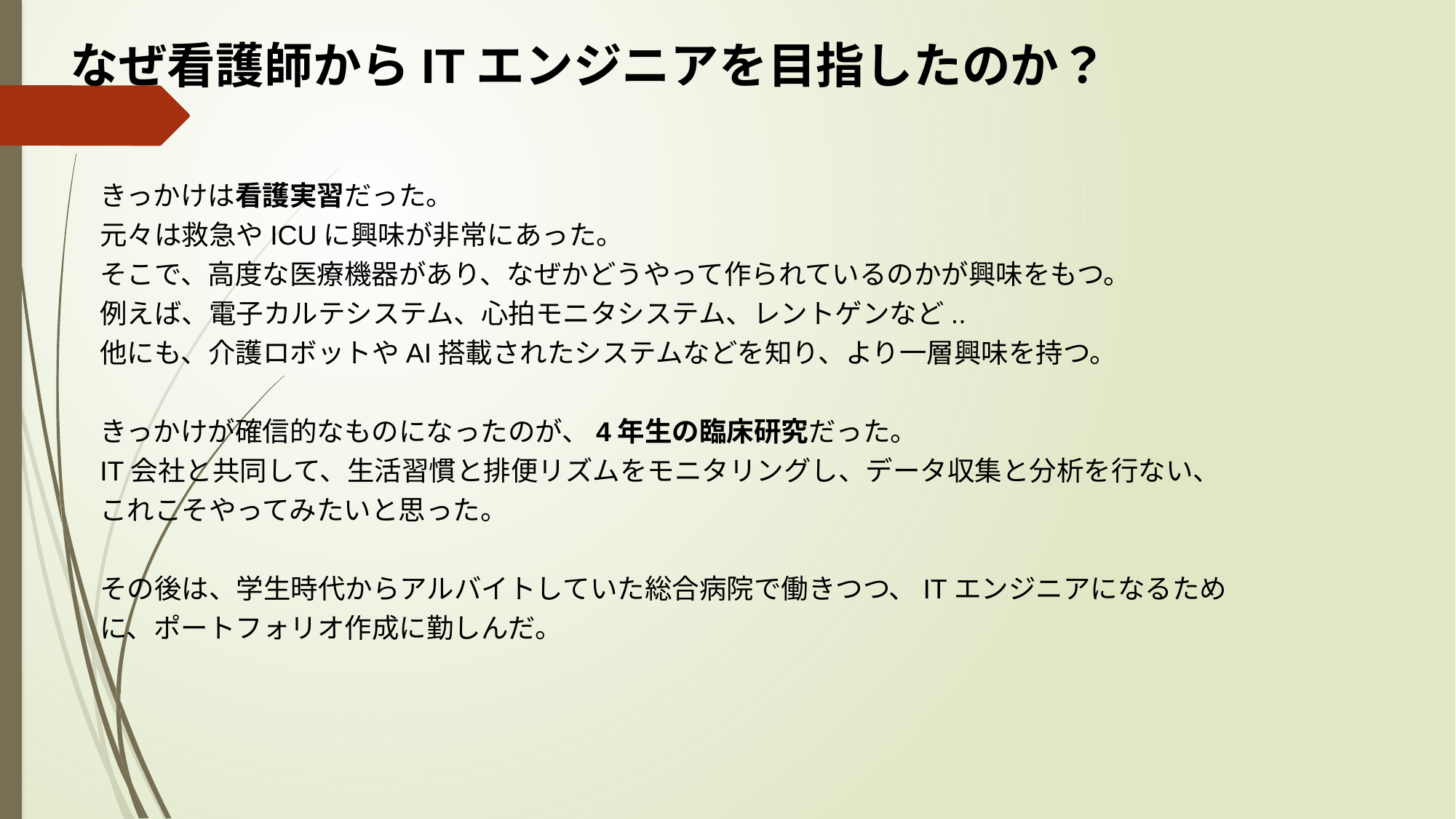

なぜ看護師からITエンジニアを目指したのか？
きっかけは看護実習だった。
元々は救急やICUに興味が非常にあった。
そこで、高度な医療機器があり、なぜかどうやって作られているのかが興味をもつ。
例えば、電子カルテシステム、心拍モニタシステム、レントゲンなど..
他にも、介護ロボットやAI搭載されたシステムなどを知り、より一層興味を持つ。

きっかけが確信的なものになったのが、4年生の臨床研究だった。
IT会社と共同して、生活習慣と排便リズムをモニタリングし、データ収集と分析を行ない、
これこそやってみたいと思った。

その後は、学生時代からアルバイトしていた総合病院で働きつつ、ITエンジニアになるため
に、ポートフォリオ作成に勤しんだ。